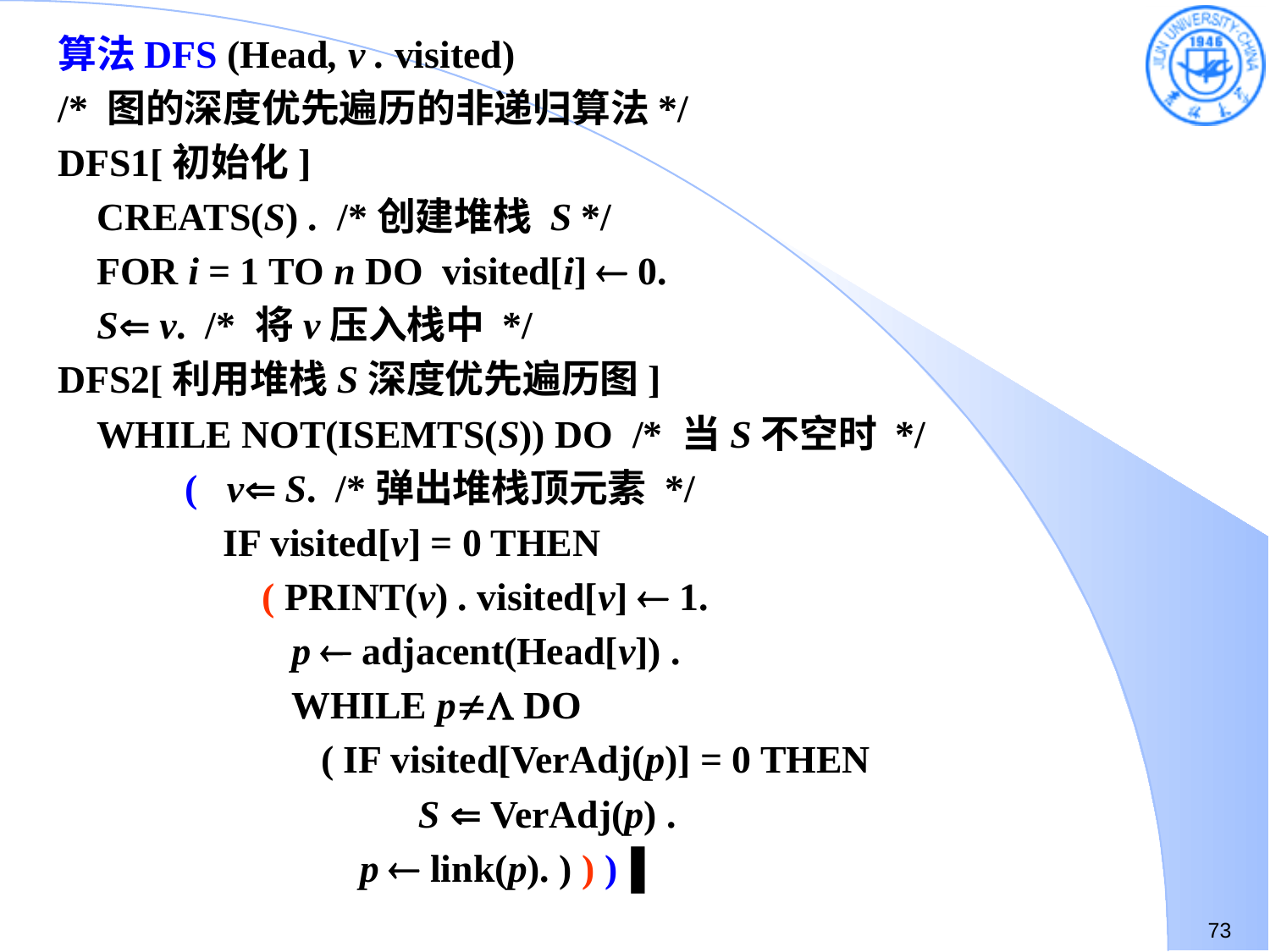

算法DFS (Head, v . visited)
/* 图的深度优先遍历的非递归算法*/
DFS1[初始化]
    CREATS(S) .  /*创建堆栈 S */
    FOR i = 1 TO n DO  visited[i] ← 0.
    S⇐ v.  /* 将v压入栈中 */
DFS2[利用堆栈S深度优先遍历图]
    WHILE NOT(ISEMTS(S)) DO  /* 当S不空时 */
	(   v⇐ S.  /*弹出堆栈顶元素 */
                 IF visited[v] = 0 THEN
                     ( PRINT(v) . visited[v] ← 1.
                        p ← adjacent(Head[v]) .
                        WHILE p≠Λ DO
 	              ( IF visited[VerAdj(p)] = 0 THEN
                                     S ⇐ VerAdj(p) .
                               p ← link(p). ) ) )▐